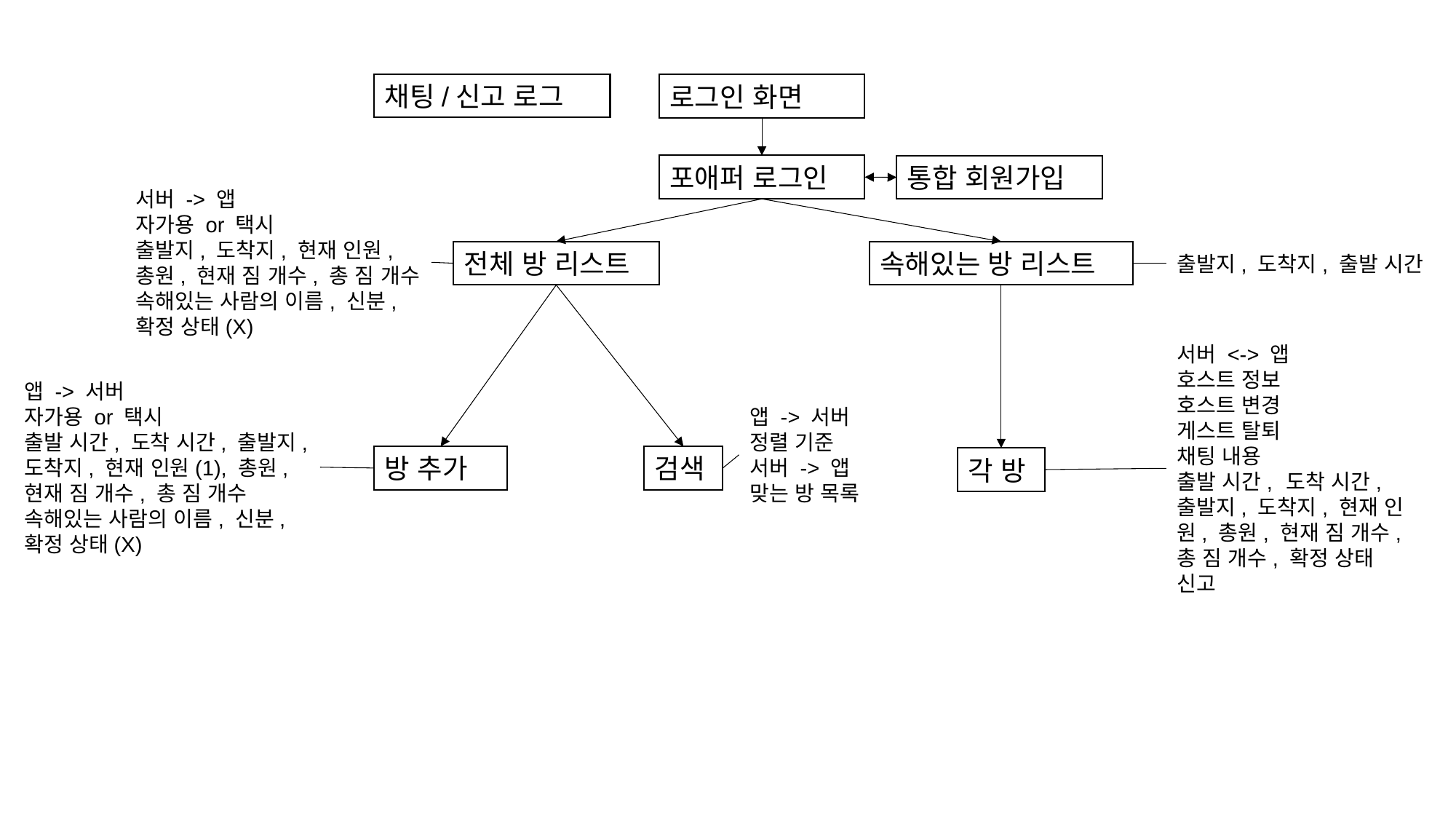

채팅/신고 로그
로그인 화면
포애퍼 로그인
통합 회원가입
서버 -> 앱
자가용 or 택시
출발지, 도착지, 현재 인원, 총원, 현재 짐 개수, 총 짐 개수
속해있는 사람의 이름, 신분, 확정 상태(X)
전체 방 리스트
속해있는 방 리스트
출발지, 도착지, 출발 시간
서버 <-> 앱
호스트 정보
호스트 변경
게스트 탈퇴
채팅 내용
출발 시간, 	도착 시간, 출발지, 도착지, 현재 인원, 총원, 현재 짐 개수, 총 짐 개수, 확정 상태
신고
앱 -> 서버
자가용 or 택시
출발 시간, 도착 시간, 출발지, 도착지, 현재 인원(1), 총원, 현재 짐 개수, 총 짐 개수
속해있는 사람의 이름, 신분, 확정 상태(X)
앱 -> 서버
정렬 기준
서버 -> 앱
맞는 방 목록
방 추가
검색
각 방